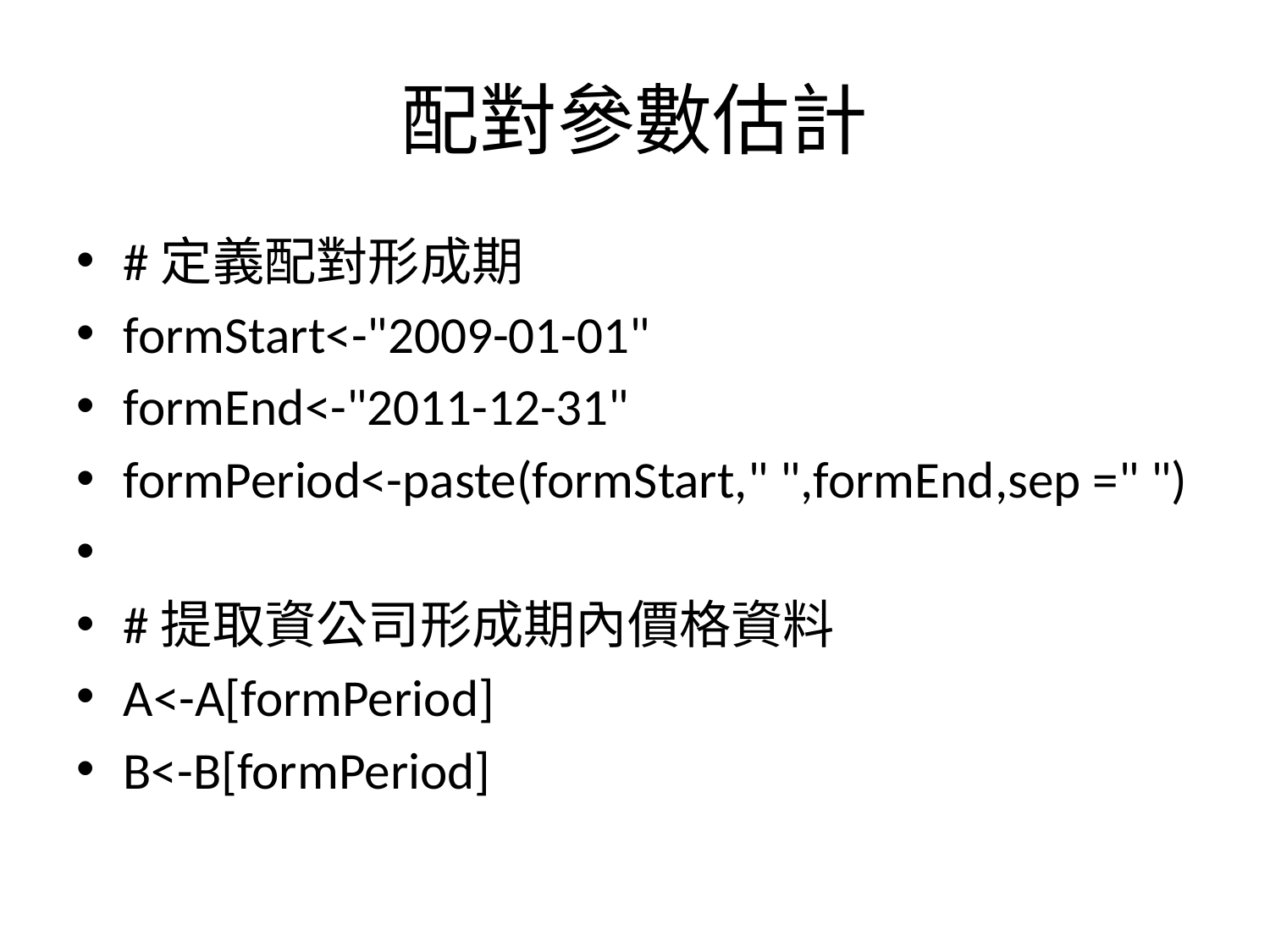

# 配對參數估計
#定義配對形成期
formStart<-"2009-01-01"
formEnd<-"2011-12-31"
formPeriod<-paste(formStart," ",formEnd,sep =" ")

#提取資公司形成期內價格資料
A<-A[formPeriod]
B<-B[formPeriod]